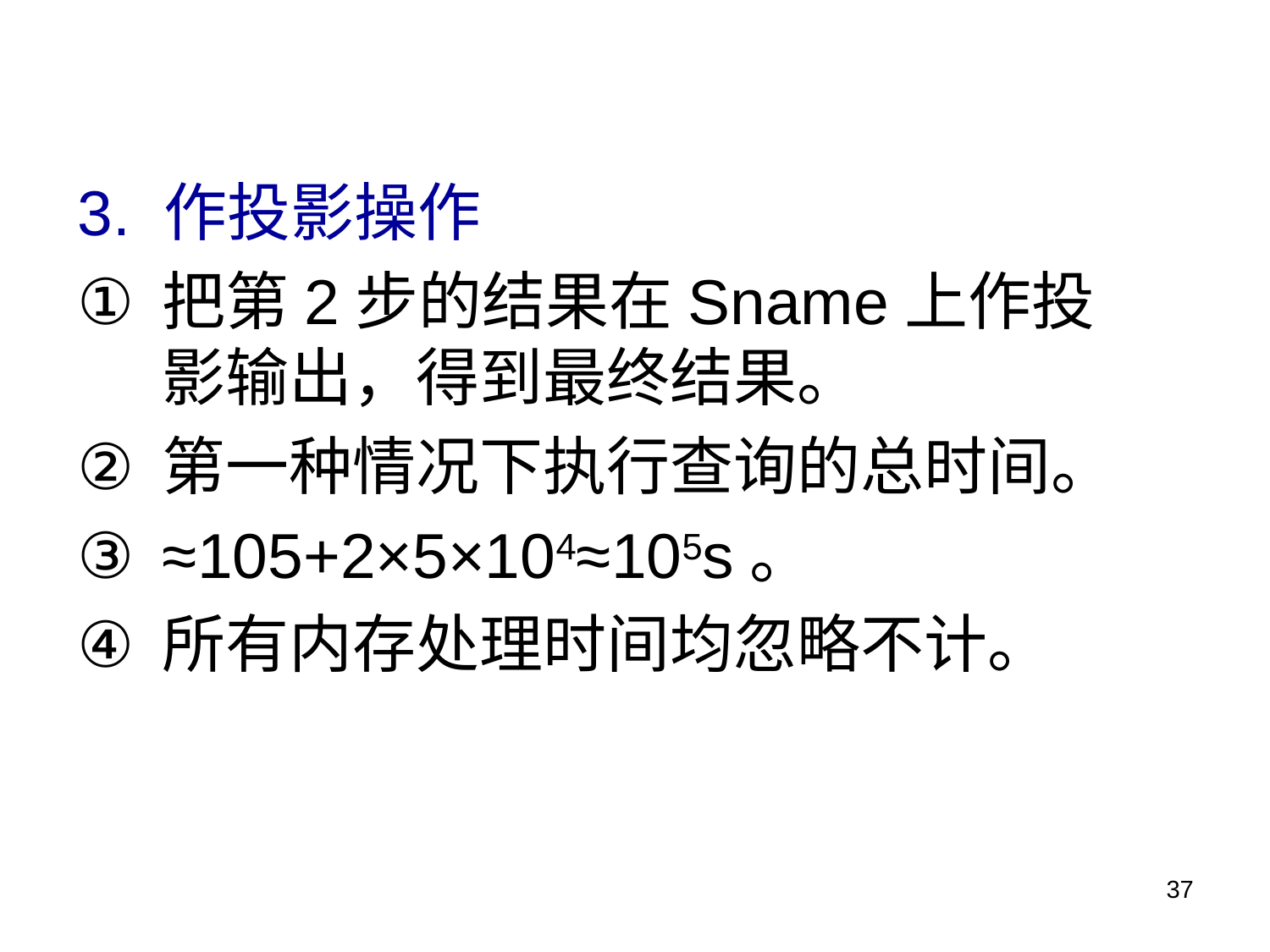

3. 作投影操作
把第2步的结果在Sname上作投影输出，得到最终结果。
第一种情况下执行查询的总时间。
≈105+2×5×104≈105s。
所有内存处理时间均忽略不计。

37